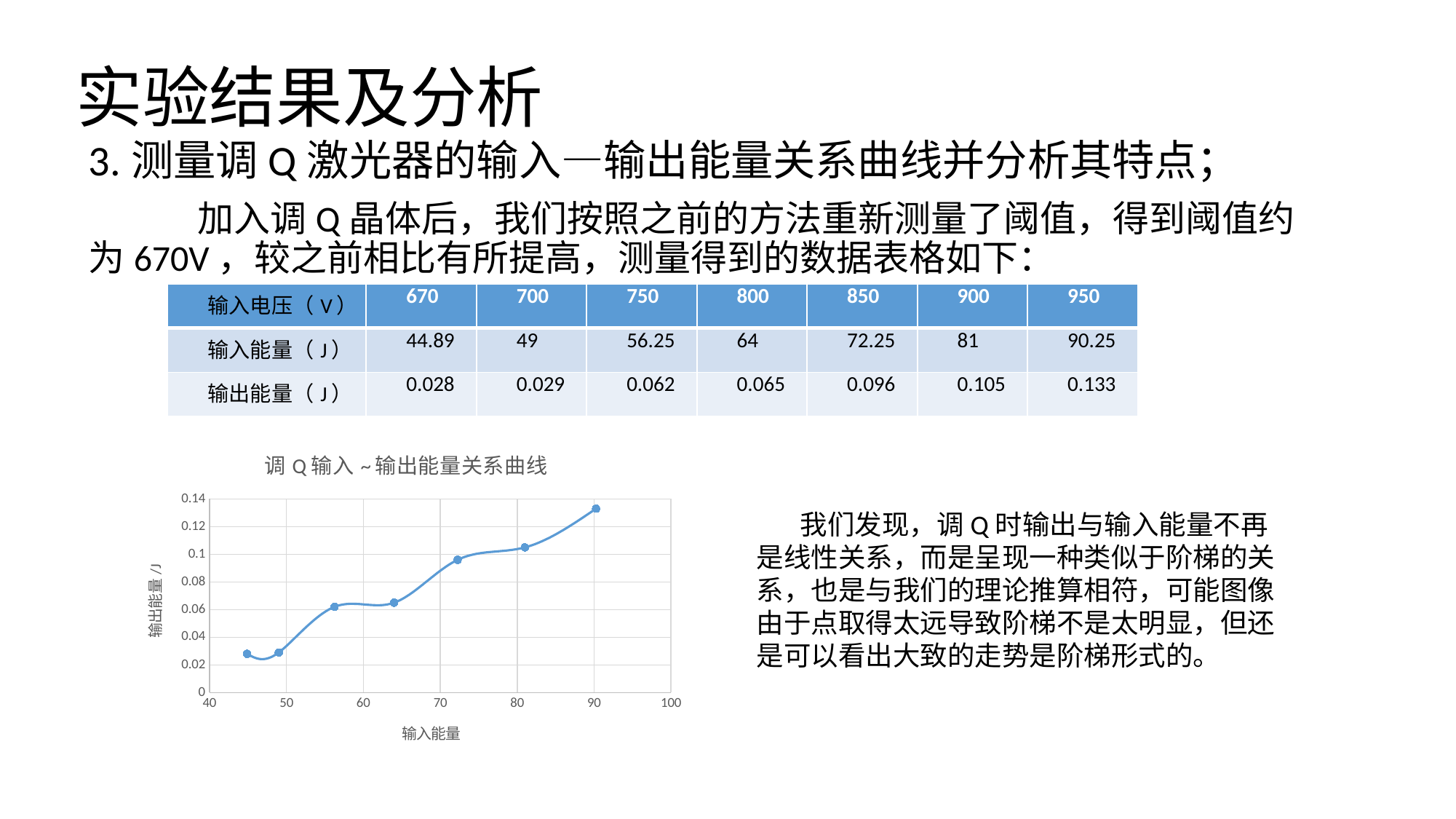

# 实验结果及分析
3.测量调Q激光器的输入—输出能量关系曲线并分析其特点；
	加入调Q晶体后，我们按照之前的方法重新测量了阈值，得到阈值约为670V，较之前相比有所提高，测量得到的数据表格如下：

| 输入电压（V） | 670 | 700 | 750 | 800 | 850 | 900 | 950 |
| --- | --- | --- | --- | --- | --- | --- | --- |
| 输入能量（J） | 44.89 | 49 | 56.25 | 64 | 72.25 | 81 | 90.25 |
| 输出能量（J） | 0.028 | 0.029 | 0.062 | 0.065 | 0.096 | 0.105 | 0.133 |

### Chart: 调Q输入~输出能量关系曲线

| Category |  |
|---|---|
      我们发现，调Q时输出与输入能量不再是线性关系，而是呈现一种类似于阶梯的关系，也是与我们的理论推算相符，可能图像由于点取得太远导致阶梯不是太明显，但还是可以看出大致的走势是阶梯形式的。